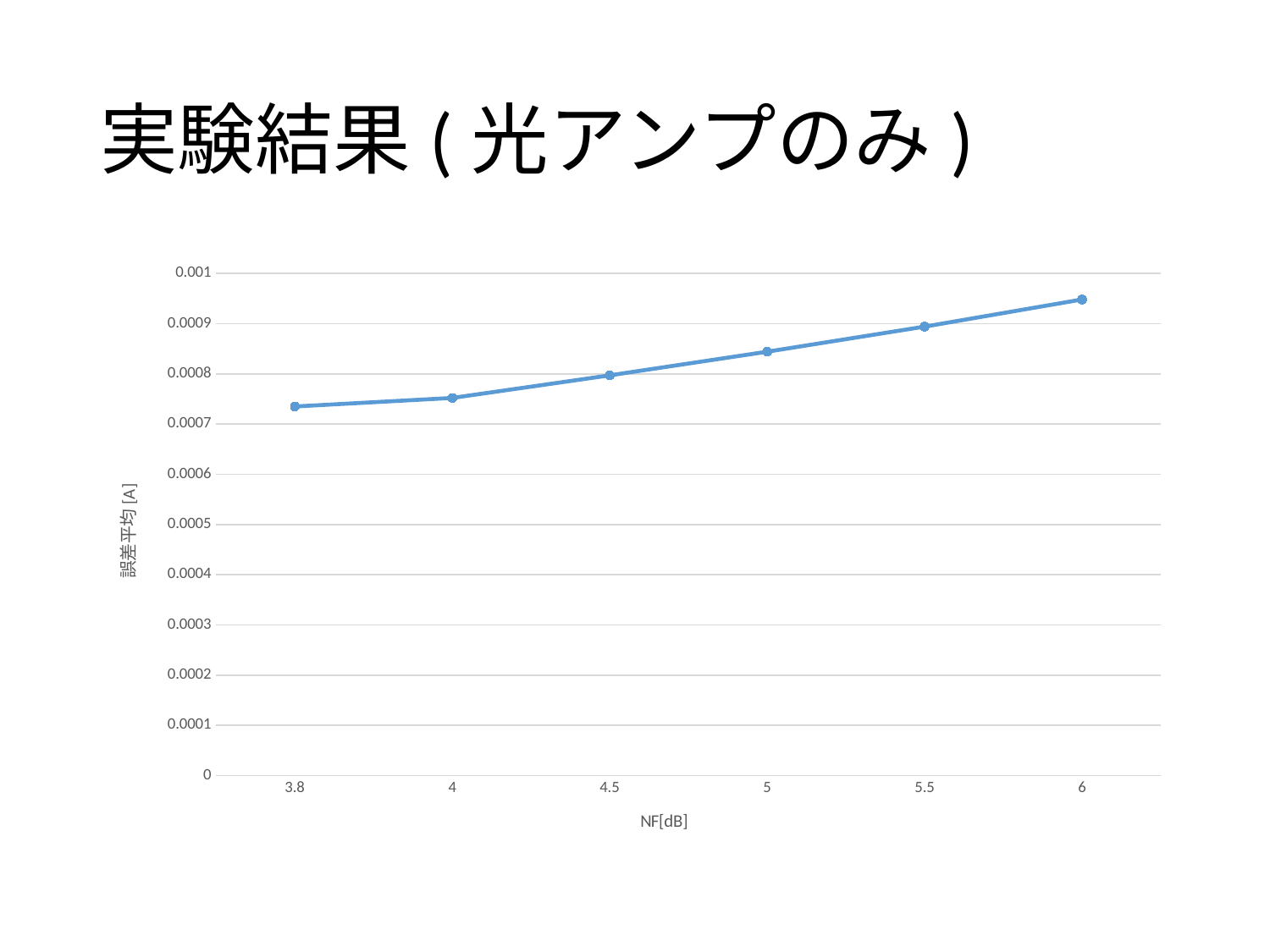

# 実験結果(光アンプのみ)

### Chart

| Category | 誤差平均[A] |
|---|---|
| 3.8 | 0.000735 |
| 4 | 0.000752 |
| 4.5 | 0.000797 |
| 5 | 0.000844 |
| 5.5 | 0.000894 |
| 6 | 0.000948 |